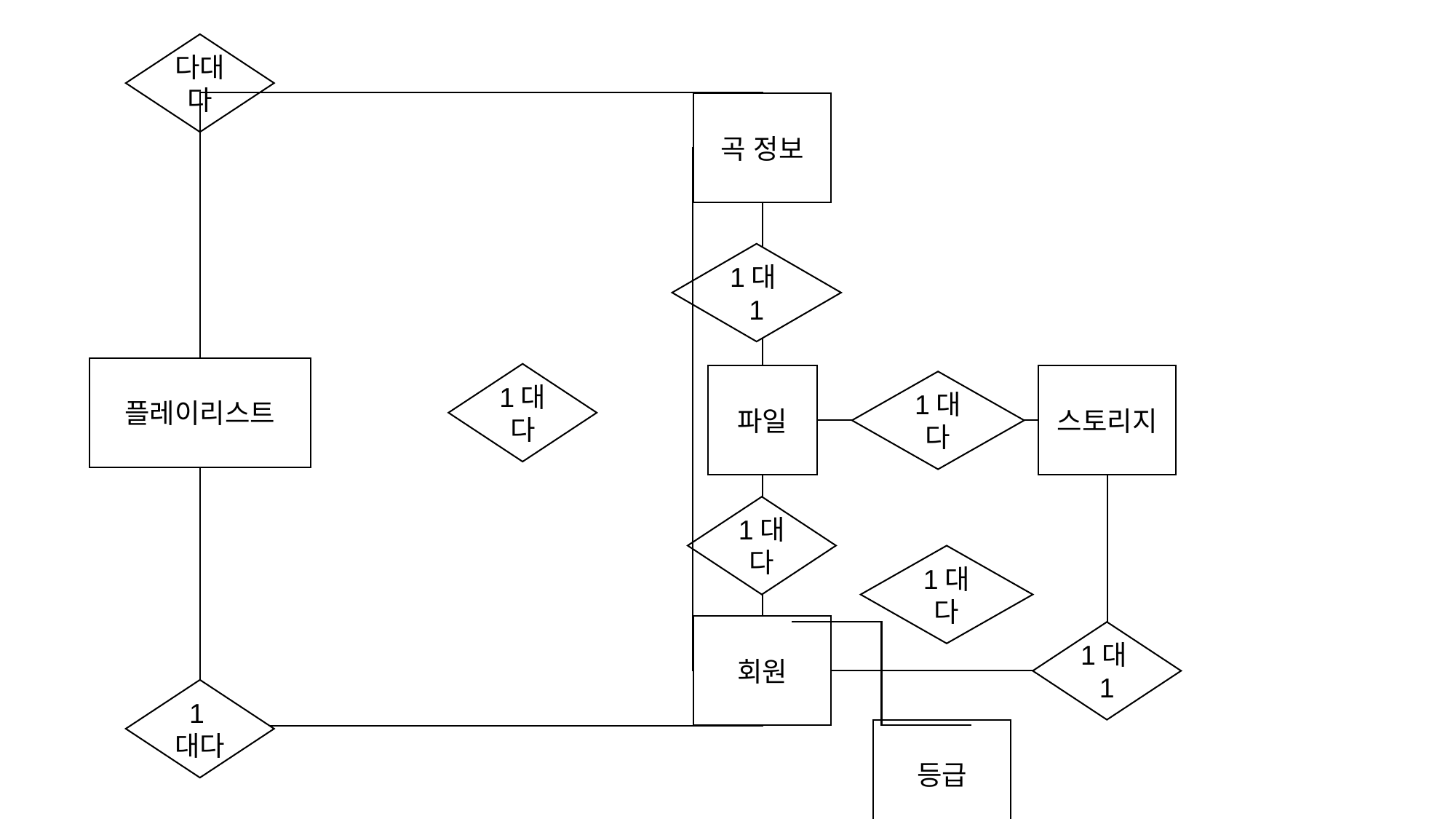

다대다
곡 정보
1대1
플레이리스트
1대 다
파일
스토리지
1대 다
1대 다
1대 다
회원
1대1
1대다
등급